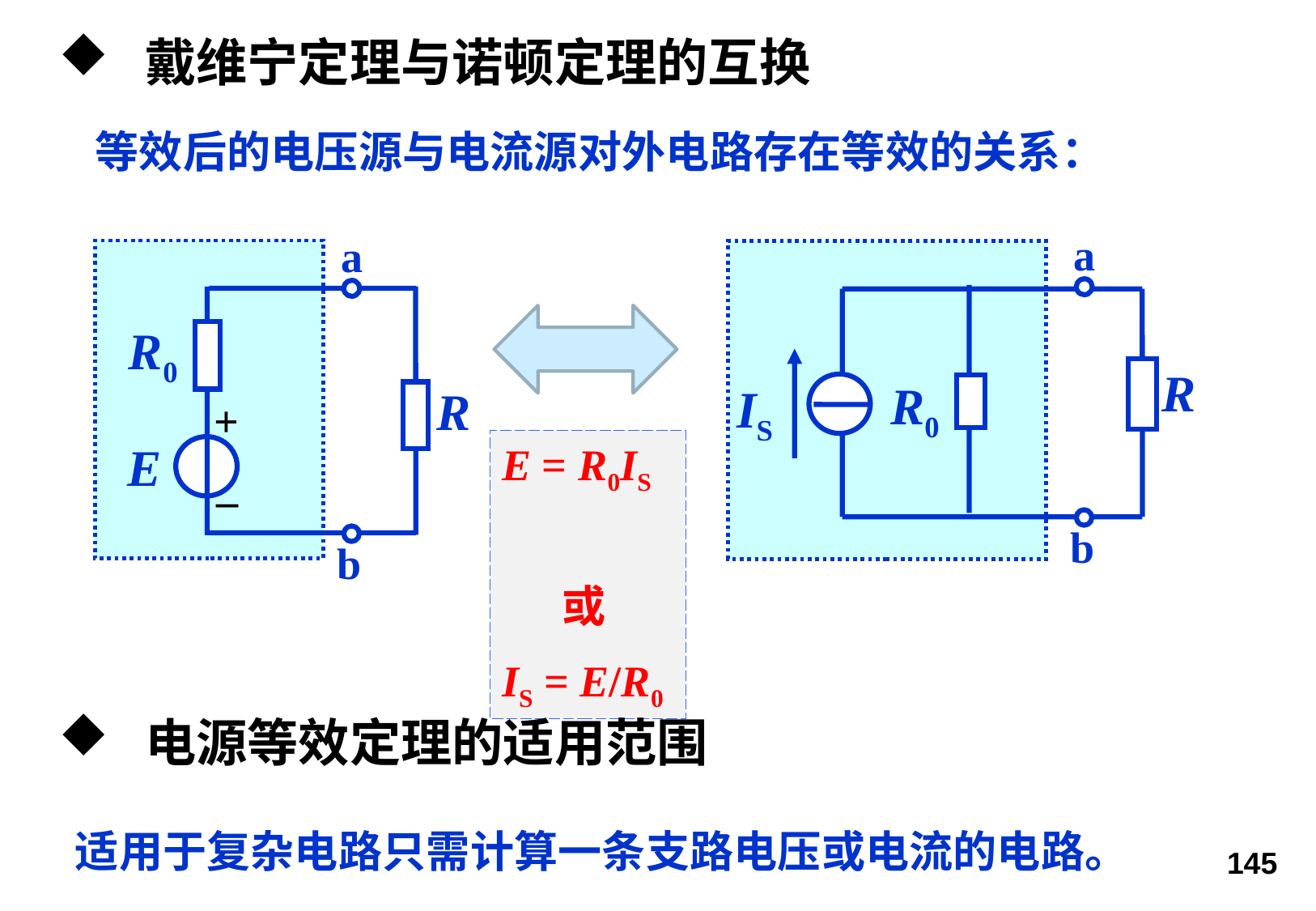

戴维宁定理与诺顿定理的互换
等效后的电压源与电流源对外电路存在等效的关系：
a

R

R0

IS

b
a

R0

R

+
 E

_

b

E = R0IS
     或
IS = E/R0
  电源等效定理的适用范围
适用于复杂电路只需计算一条支路电压或电流的电路。